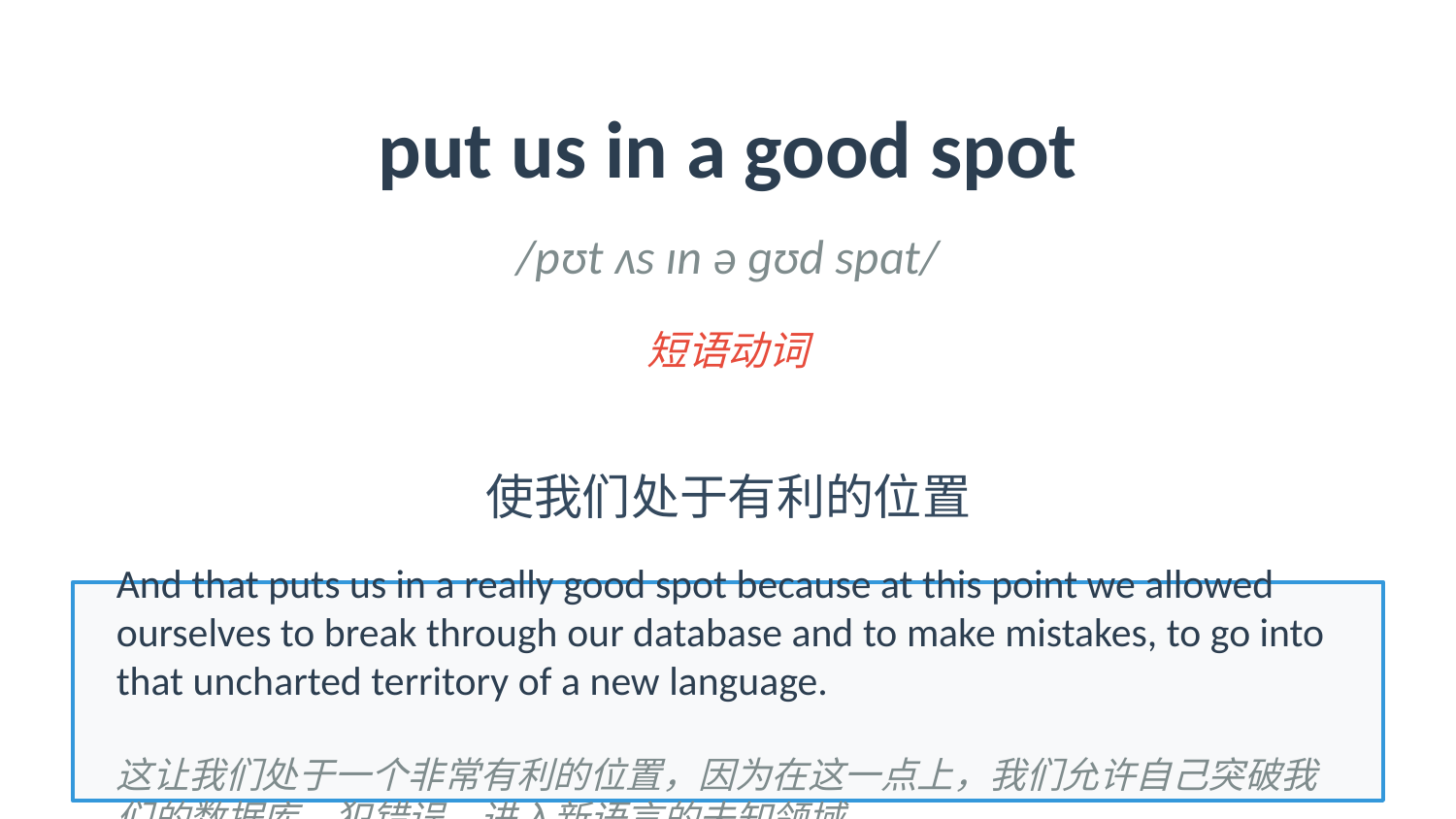

put us in a good spot
/pʊt ʌs ɪn ə ɡʊd spɑt/
短语动词
使我们处于有利的位置

And that puts us in a really good spot because at this point we allowed ourselves to break through our database and to make mistakes, to go into that uncharted territory of a new language.

这让我们处于一个非常有利的位置，因为在这一点上，我们允许自己突破我们的数据库，犯错误，进入新语言的未知领域。